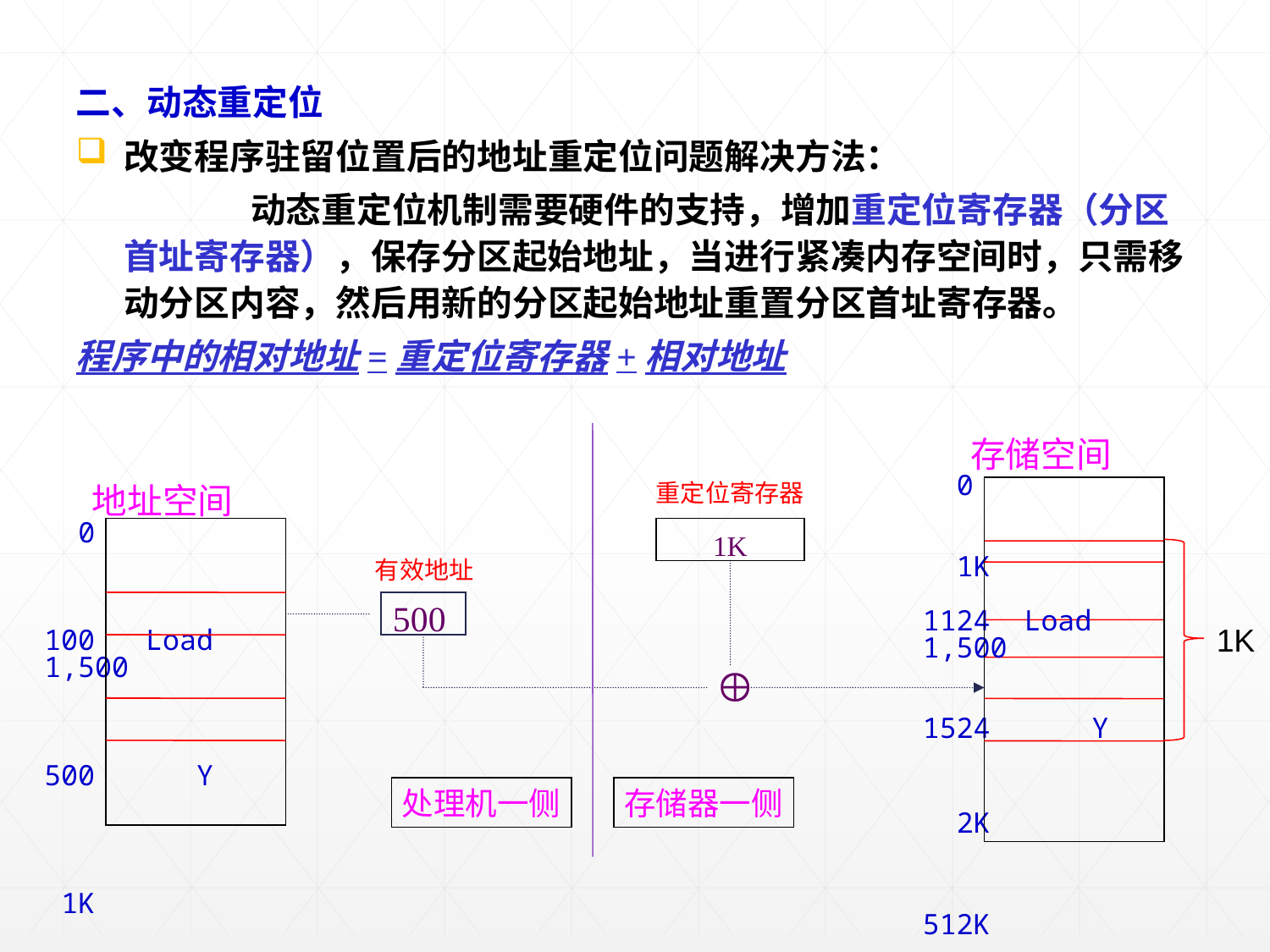

二、动态重定位
改变程序驻留位置后的地址重定位问题解决方法：
		动态重定位机制需要硬件的支持，增加重定位寄存器（分区首址寄存器），保存分区起始地址，当进行紧凑内存空间时，只需移动分区内容，然后用新的分区起始地址重置分区首址寄存器。
程序中的相对地址=重定位寄存器+相对地址

处理机一侧
存储器一侧
     存储空间
  0

  1K

1124  Load 1,500

1524      Y

  2K

512K

     地址空间
  0

100   Load 1,500

500      Y

 1K

重定位寄存器

1K

有效地址
  500

1K
⊕